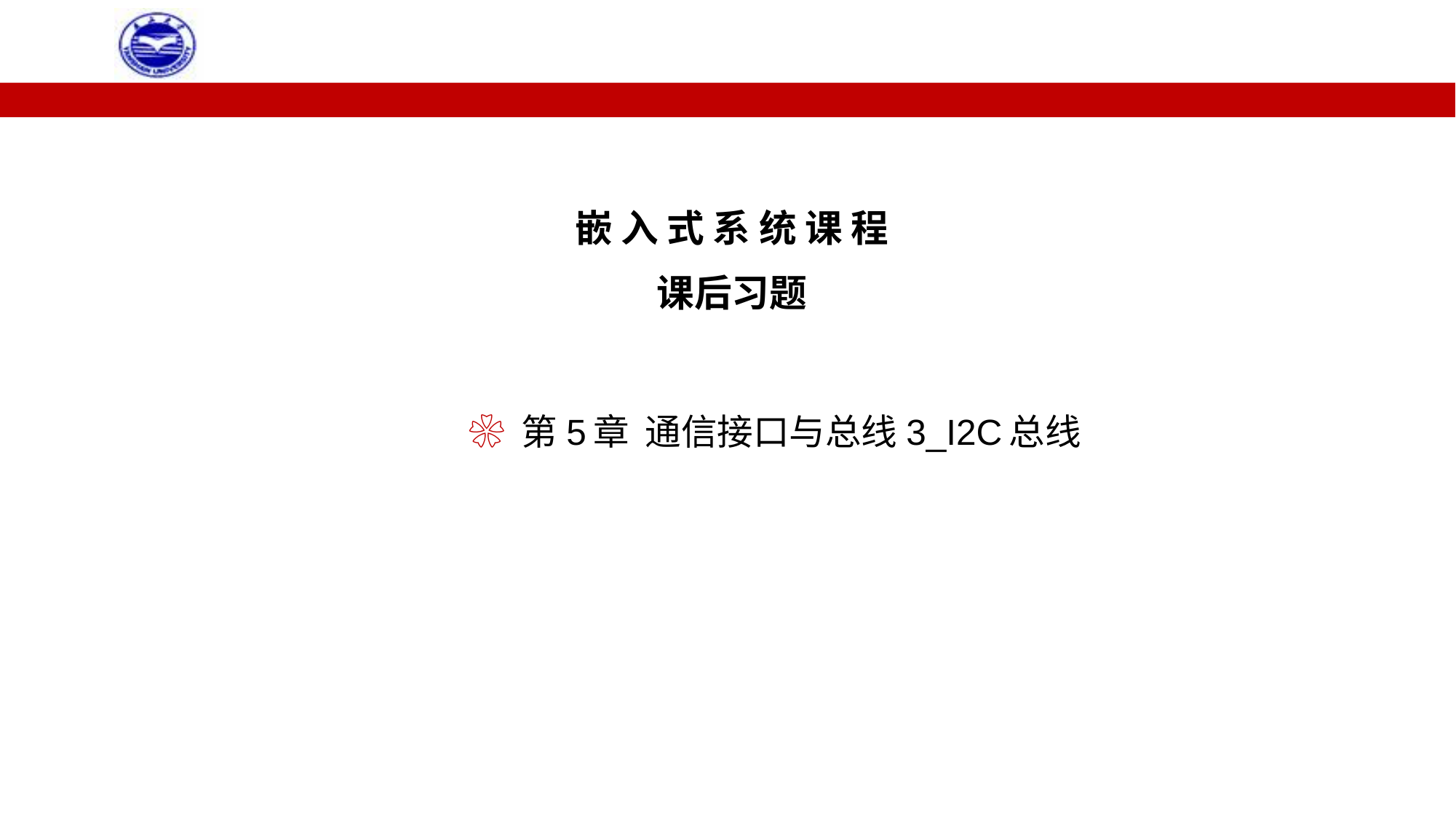

嵌 入 式 系 统 课 程
课后习题
❀ 第5章  通信接口与总线3_I2C总线